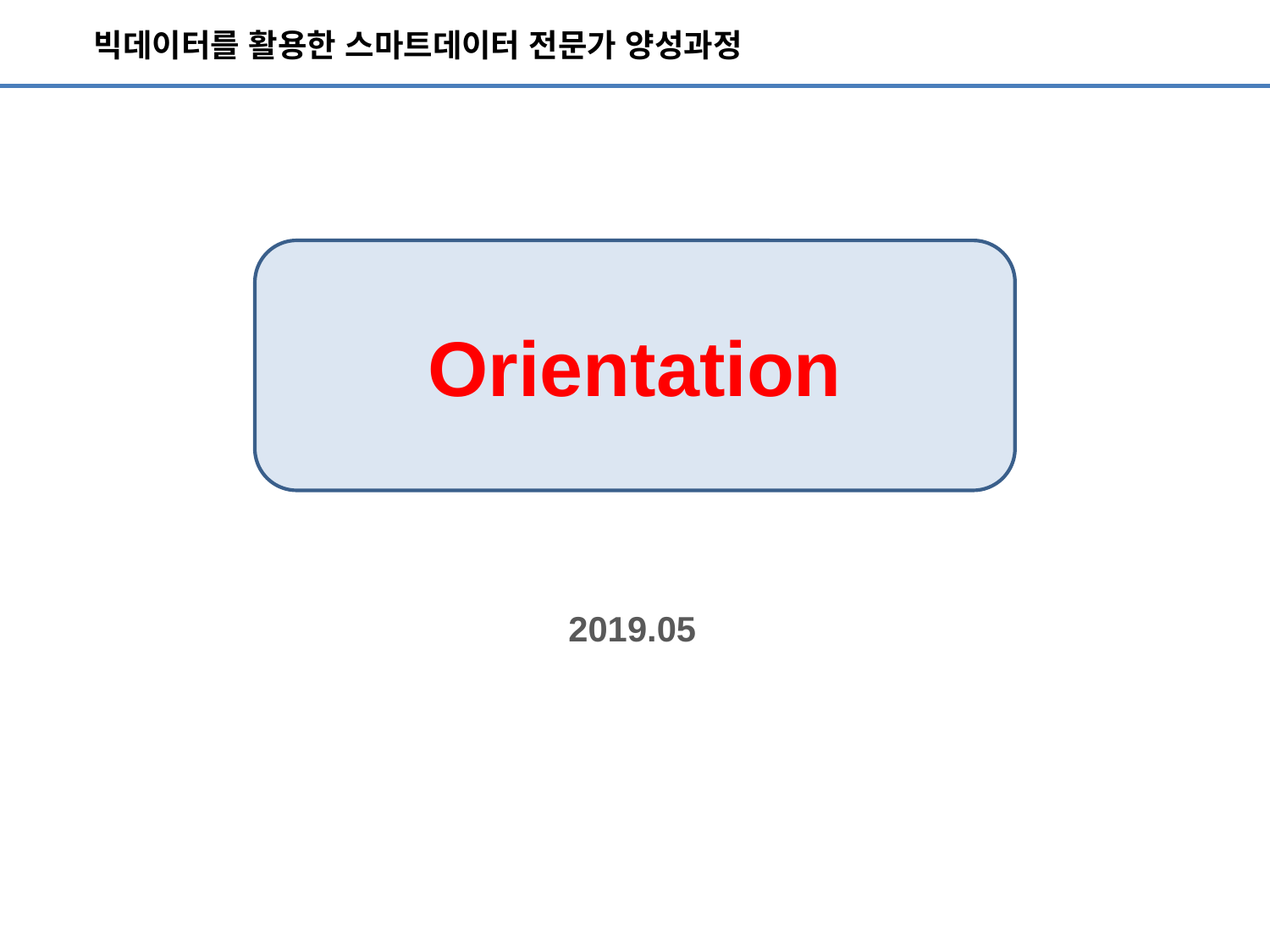

빅데이터를 활용한 스마트데이터 전문가 양성과정
Orientation
2019.05

- 1 -